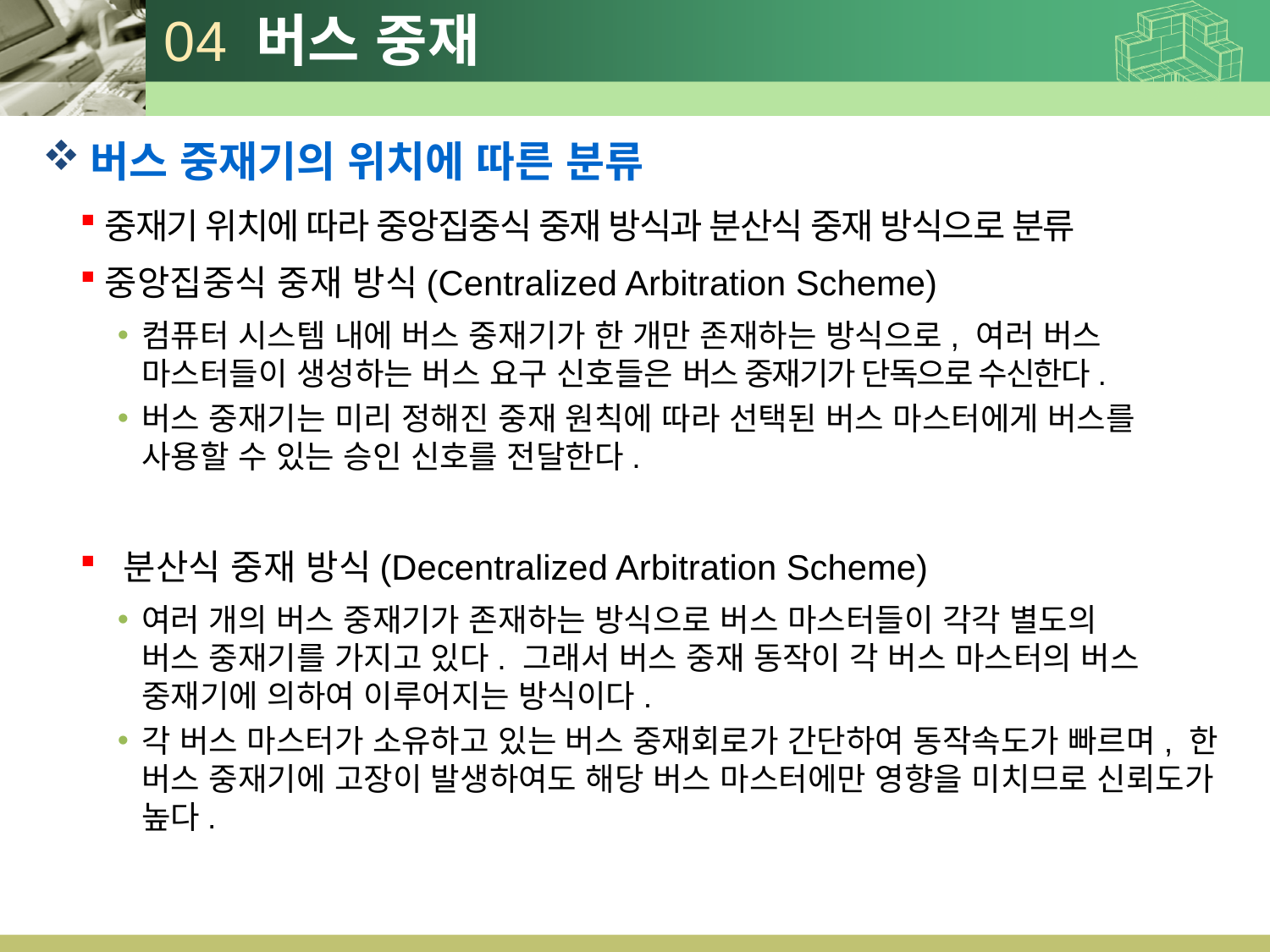

# 04 버스 중재
버스 중재기의 위치에 따른 분류
중재기 위치에 따라 중앙집중식 중재 방식과 분산식 중재 방식으로 분류
중앙집중식 중재 방식(Centralized Arbitration Scheme)
컴퓨터 시스템 내에 버스 중재기가 한 개만 존재하는 방식으로, 여러 버스 마스터들이 생성하는 버스 요구 신호들은 버스 중재기가 단독으로 수신한다.
버스 중재기는 미리 정해진 중재 원칙에 따라 선택된 버스 마스터에게 버스를 사용할 수 있는 승인 신호를 전달한다.

 분산식 중재 방식(Decentralized Arbitration Scheme)
여러 개의 버스 중재기가 존재하는 방식으로 버스 마스터들이 각각 별도의
버스 중재기를 가지고 있다. 그래서 버스 중재 동작이 각 버스 마스터의 버스 중재기에 의하여 이루어지는 방식이다.
각 버스 마스터가 소유하고 있는 버스 중재회로가 간단하여 동작속도가 빠르며, 한 버스 중재기에 고장이 발생하여도 해당 버스 마스터에만 영향을 미치므로 신뢰도가 높다.